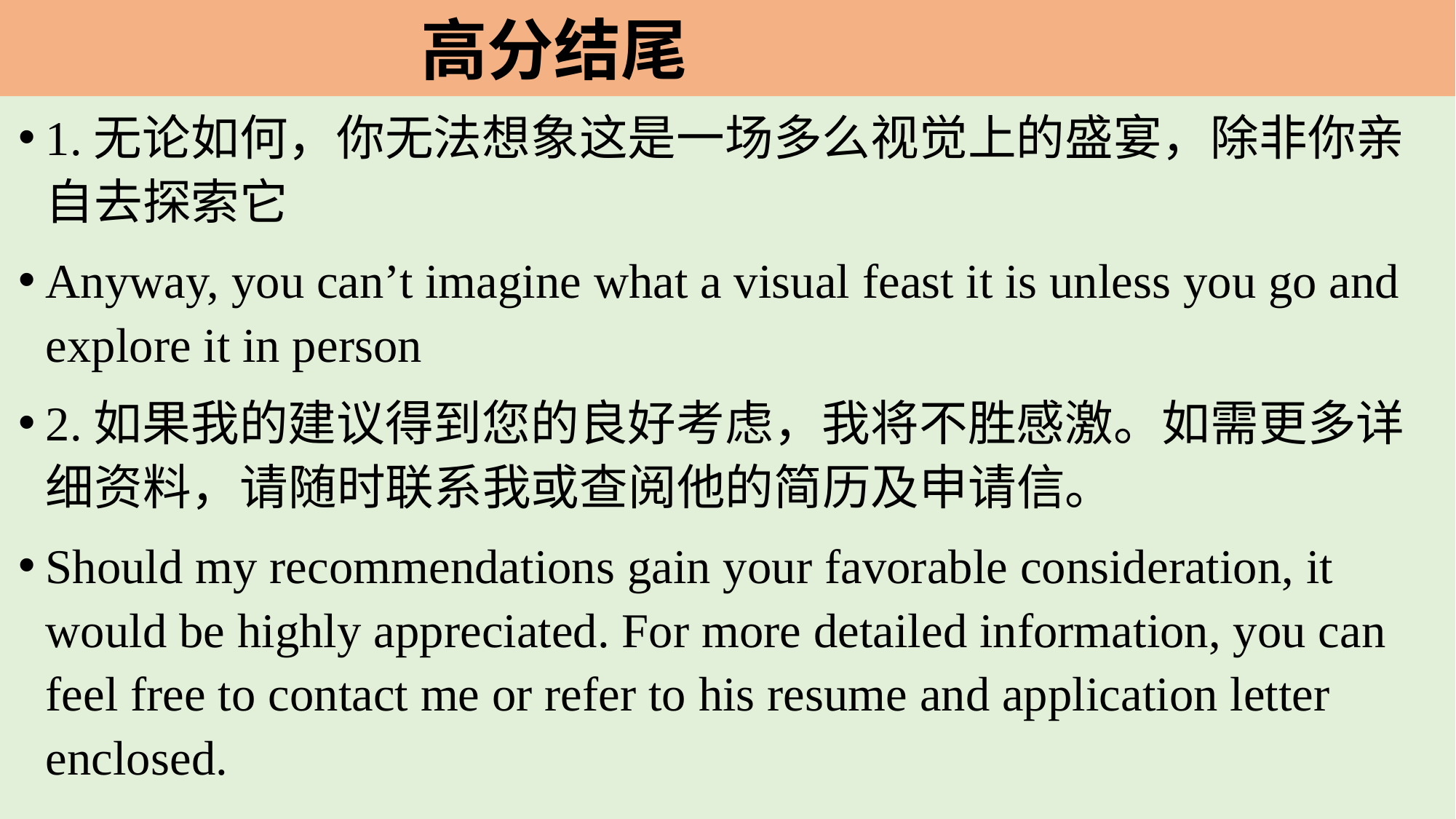

高分结尾
1.无论如何，你无法想象这是一场多么视觉上的盛宴，除非你亲自去探索它
Anyway, you can’t imagine what a visual feast it is unless you go and explore it in person
2.如果我的建议得到您的良好考虑，我将不胜感激。如需更多详细资料，请随时联系我或查阅他的简历及申请信。
Should my recommendations gain your favorable consideration, it would be highly appreciated. For more detailed information, you can feel free to contact me or refer to his resume and application letter enclosed.